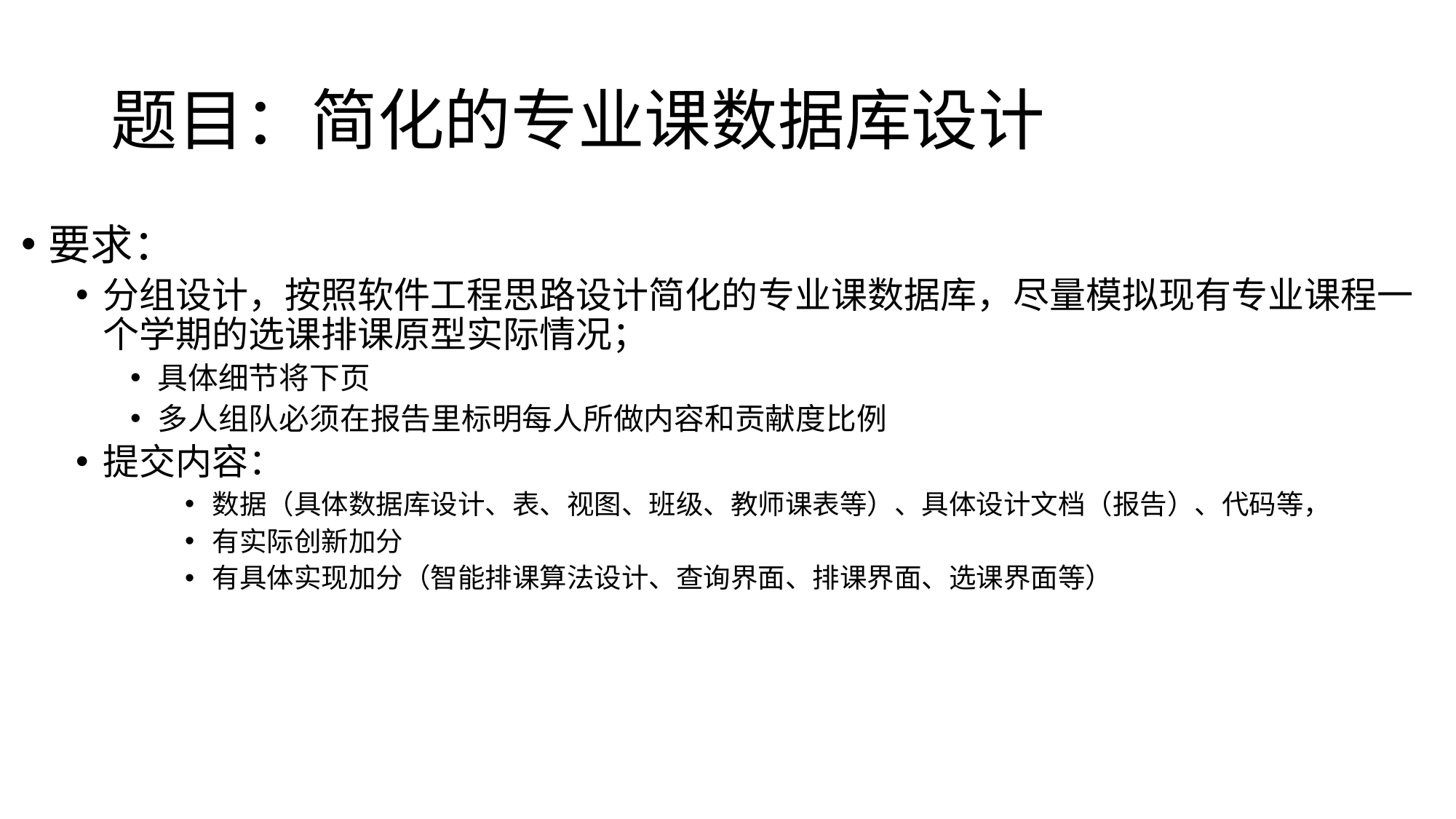

# 题目：简化的专业课数据库设计
要求：
分组设计，按照软件工程思路设计简化的专业课数据库，尽量模拟现有专业课程一个学期的选课排课原型实际情况；
具体细节将下页
多人组队必须在报告里标明每人所做内容和贡献度比例
提交内容：
数据（具体数据库设计、表、视图、班级、教师课表等）、具体设计文档（报告）、代码等，
有实际创新加分
有具体实现加分（智能排课算法设计、查询界面、排课界面、选课界面等）